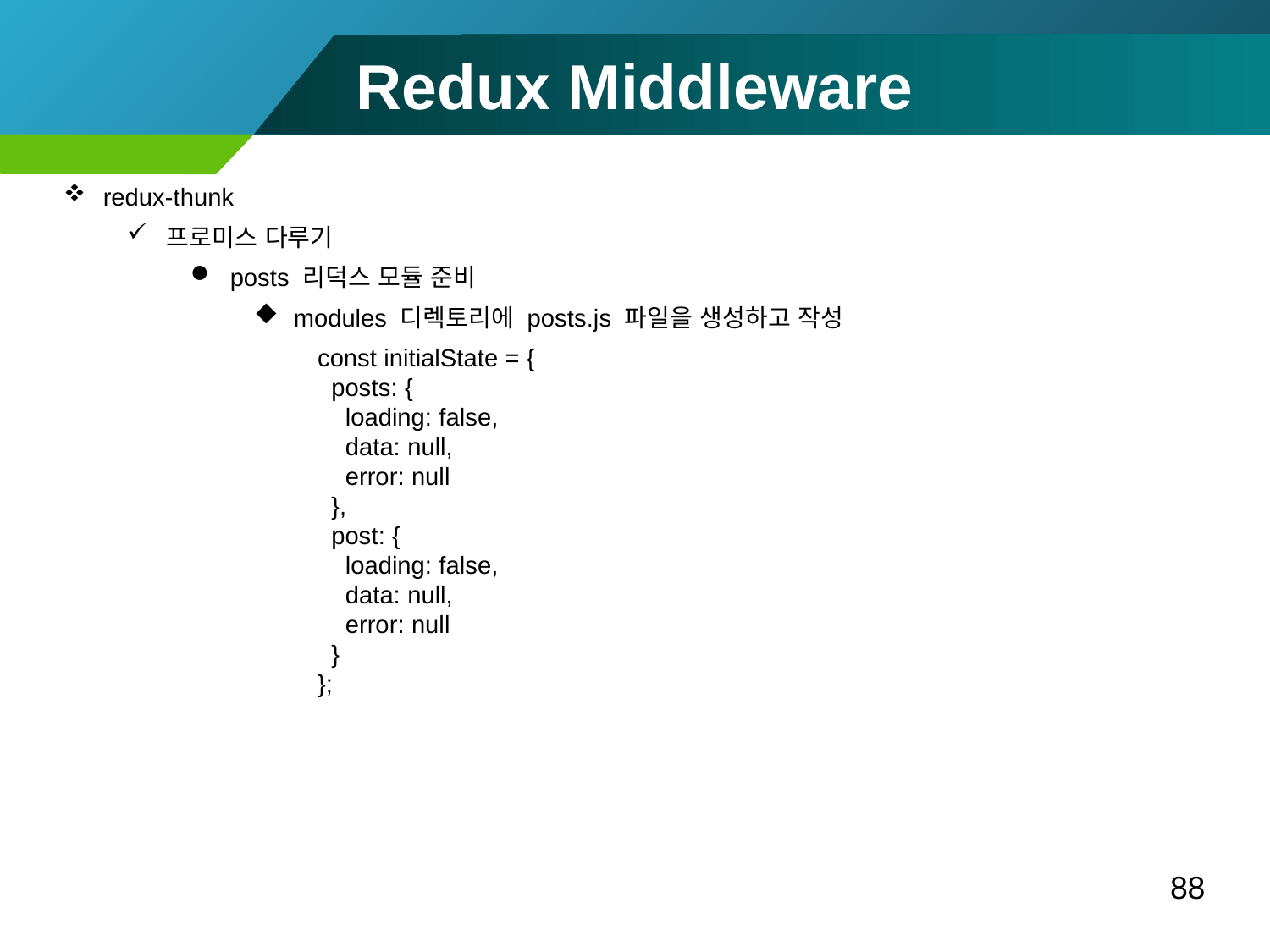

Redux Middleware
redux-thunk
프로미스 다루기
posts 리덕스 모듈 준비
modules 디렉토리에 posts.js 파일을 생성하고 작성
const initialState = {
  posts: {
    loading: false,
    data: null,
    error: null
  },
  post: {
    loading: false,
    data: null,
    error: null
  }
};

88